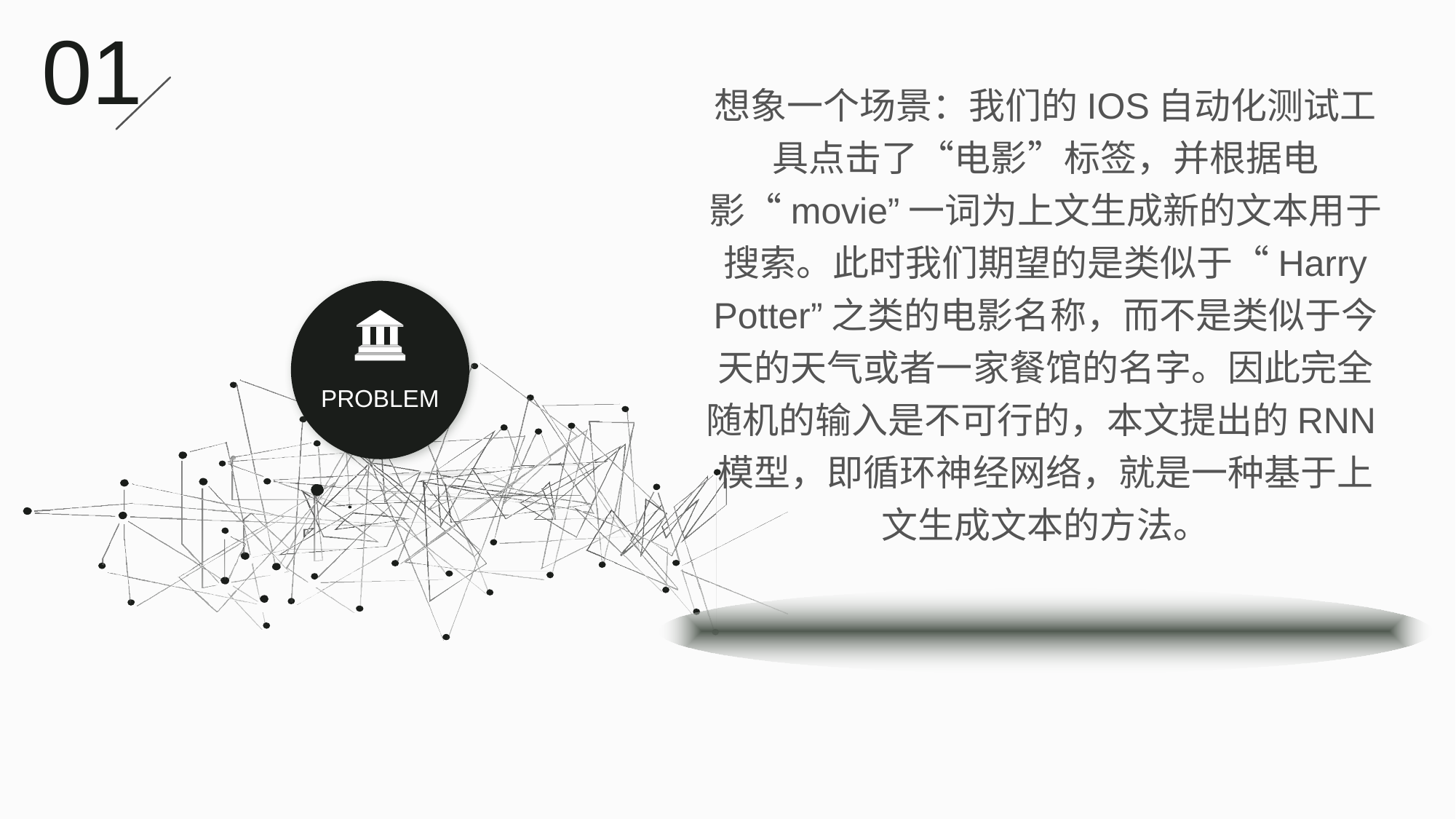

01
想象一个场景：我们的IOS自动化测试工具点击了“电影”标签，并根据电影“movie”一词为上文生成新的文本用于搜索。此时我们期望的是类似于“Harry Potter”之类的电影名称，而不是类似于今天的天气或者一家餐馆的名字。因此完全随机的输入是不可行的，本文提出的RNN模型，即循环神经网络，就是一种基于上文生成文本的方法。

PROBLEM